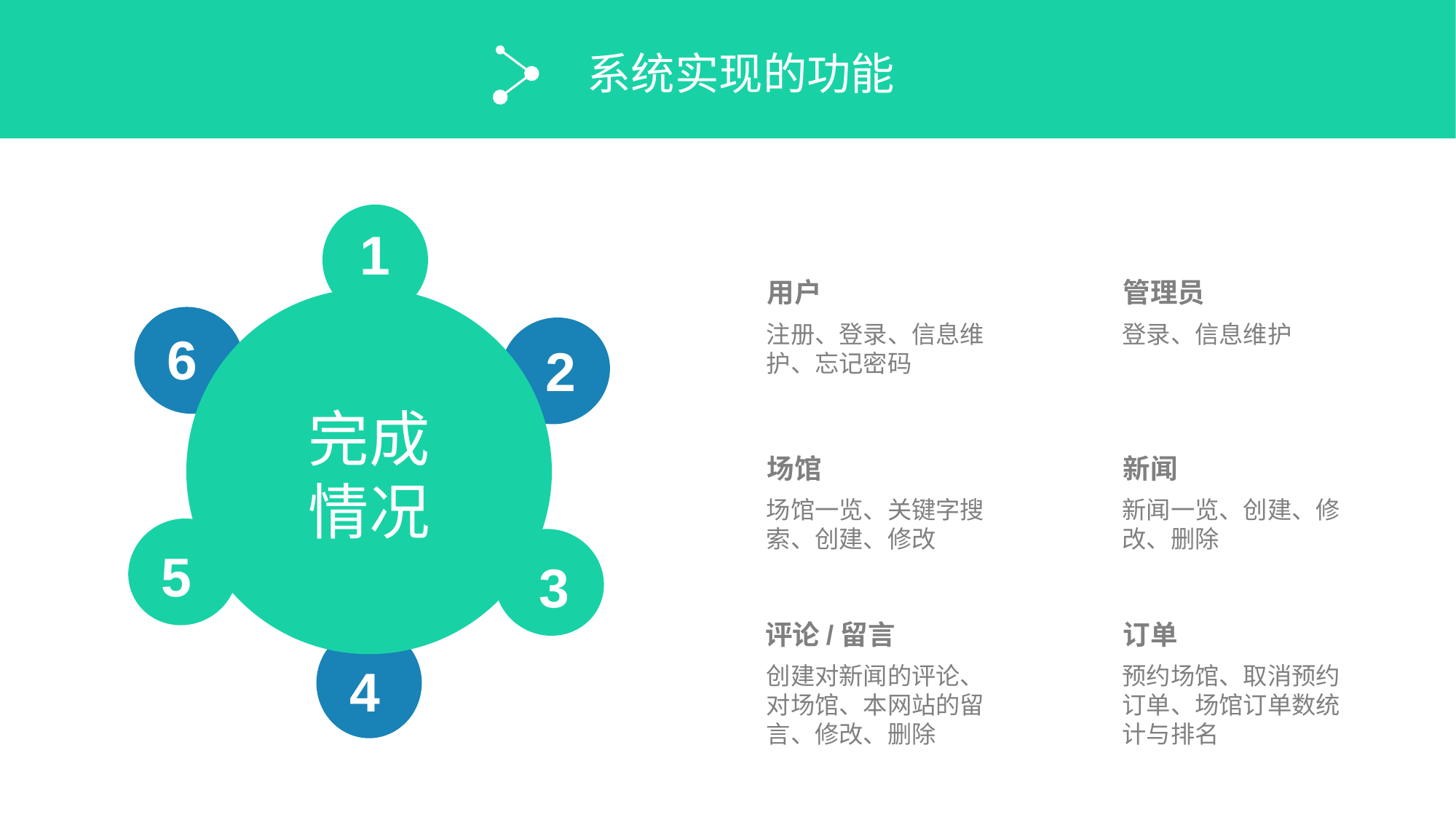

系统实现的功能

1
用户
注册、登录、信息维护、忘记密码
管理员
登录、信息维护

6

2
完成
情况
场馆
场馆一览、关键字搜索、创建、修改
新闻
新闻一览、创建、修改、删除

5

3
评论/留言
创建对新闻的评论、对场馆、本网站的留言、修改、删除
订单
预约场馆、取消预约订单、场馆订单数统计与排名

4